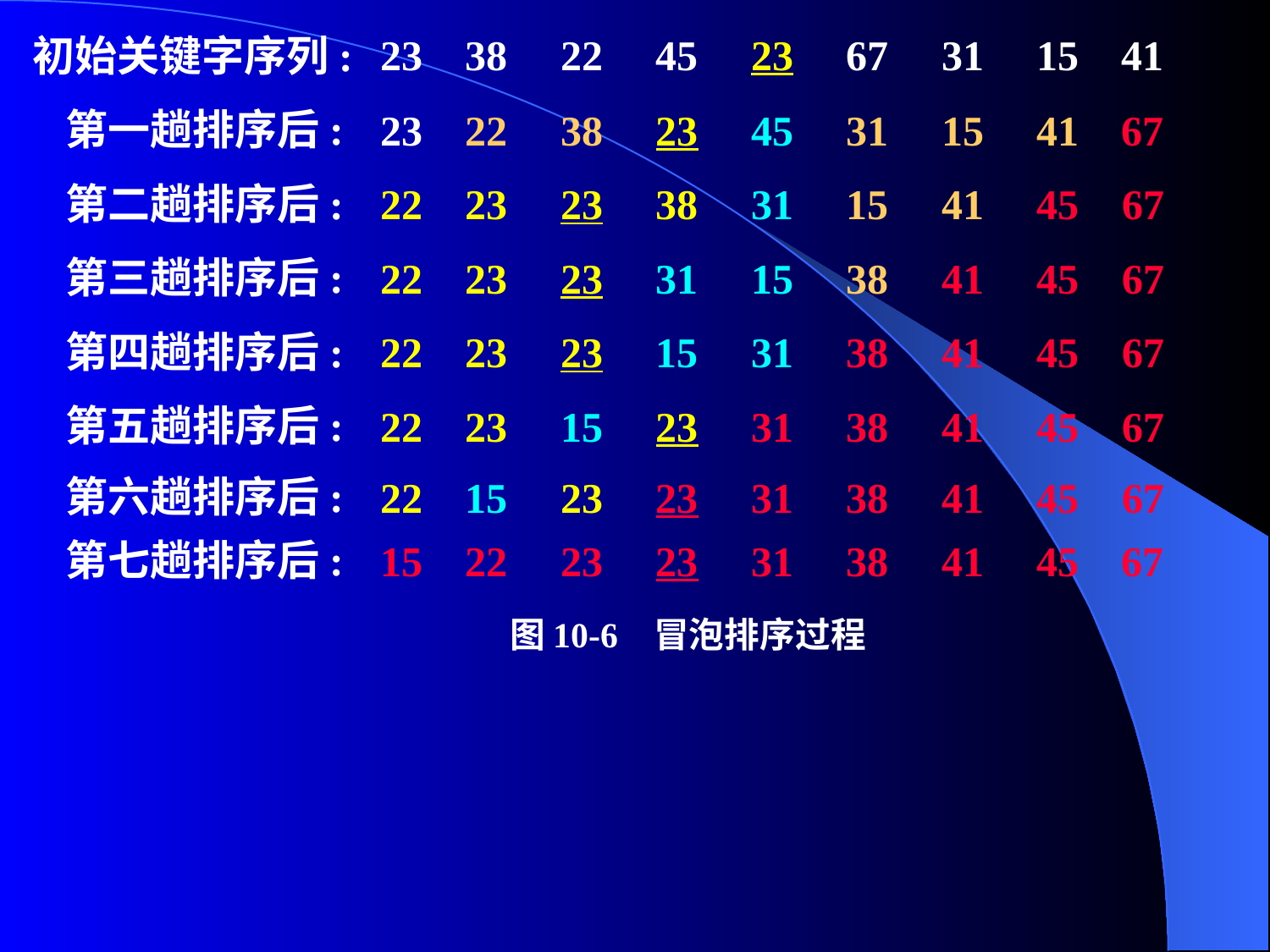

23    38     22     45     23     67     31     15    41
初始关键字序列:
23    22     38     23     45     31     15     41    67
第一趟排序后:
22    23     23     38     31     15     41     45    67
第二趟排序后:
22    23     23     31     15     38     41     45    67
第三趟排序后:
22    23     23     15     31     38     41     45    67
第四趟排序后:
22    23     15     23     31     38     41     45    67
第五趟排序后:
22    15     23     23     31     38     41     45    67
第六趟排序后:
15    22     23     23     31     38     41     45    67
第七趟排序后:
图10-6   冒泡排序过程